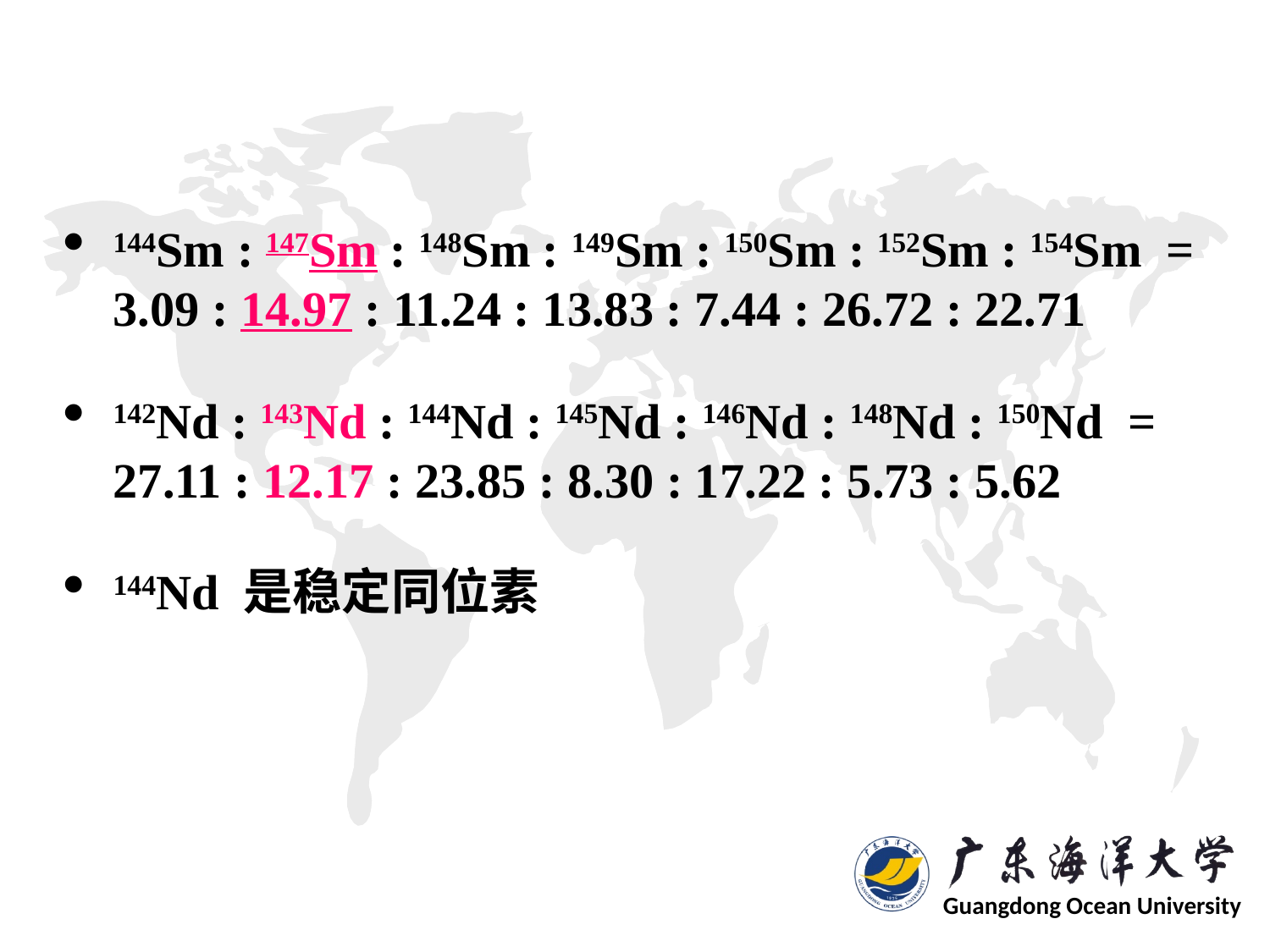

144Sm : 147Sm : 148Sm : 149Sm : 150Sm : 152Sm : 154Sm  = 3.09 : 14.97 : 11.24 : 13.83 : 7.44 : 26.72 : 22.71
142Nd : 143Nd : 144Nd : 145Nd : 146Nd : 148Nd : 150Nd  = 27.11 : 12.17 : 23.85 : 8.30 : 17.22 : 5.73 : 5.62
144Nd 是稳定同位素